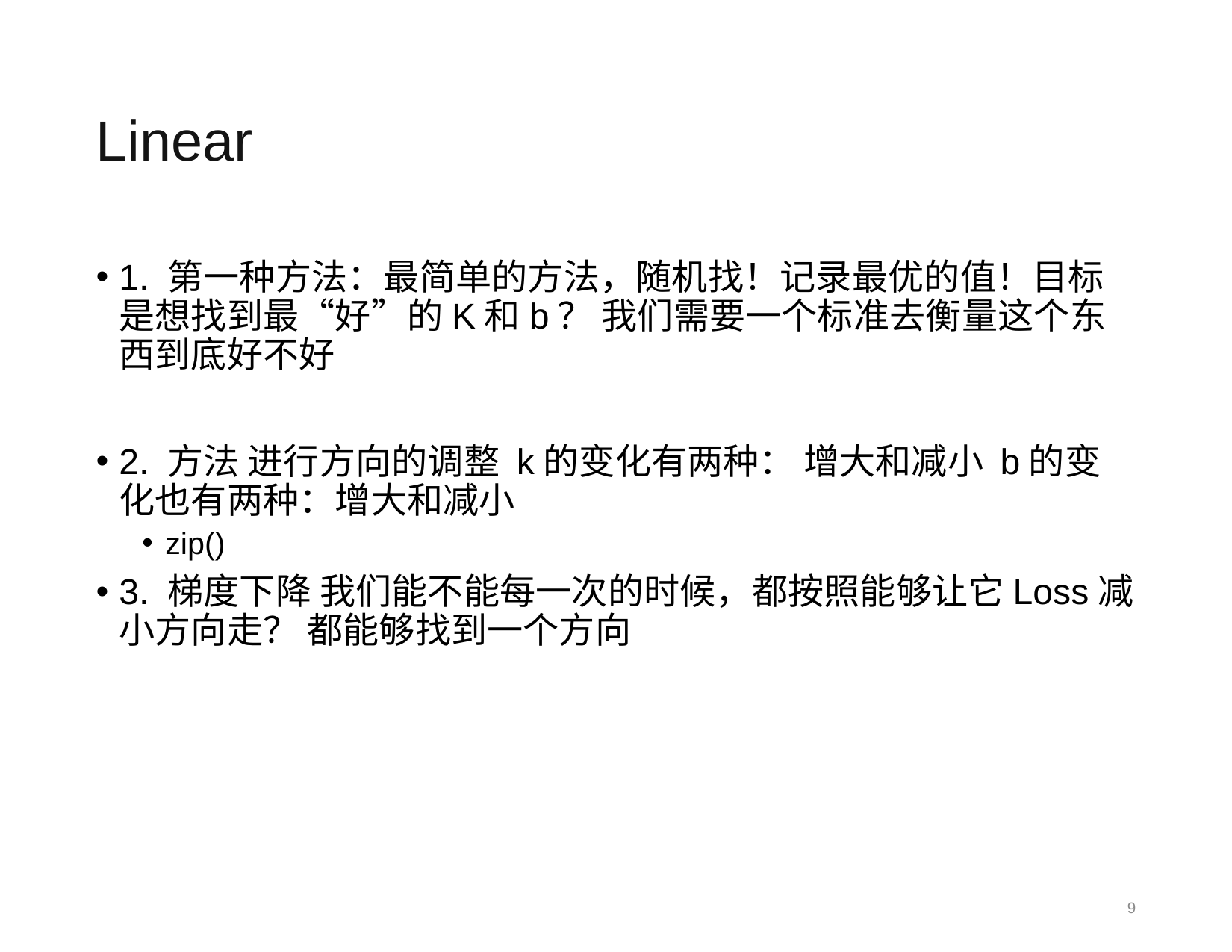

# Linear
1. 第一种方法：最简单的方法，随机找！记录最优的值！目标是想找到最“好”的K和b？ 我们需要一个标准去衡量这个东西到底好不好

2. 方法 进行方向的调整 k的变化有两种： 增大和减小 b的变化也有两种：增大和减小
zip()
3. 梯度下降 我们能不能每一次的时候，都按照能够让它Loss减小方向走？ 都能够找到一个方向

9